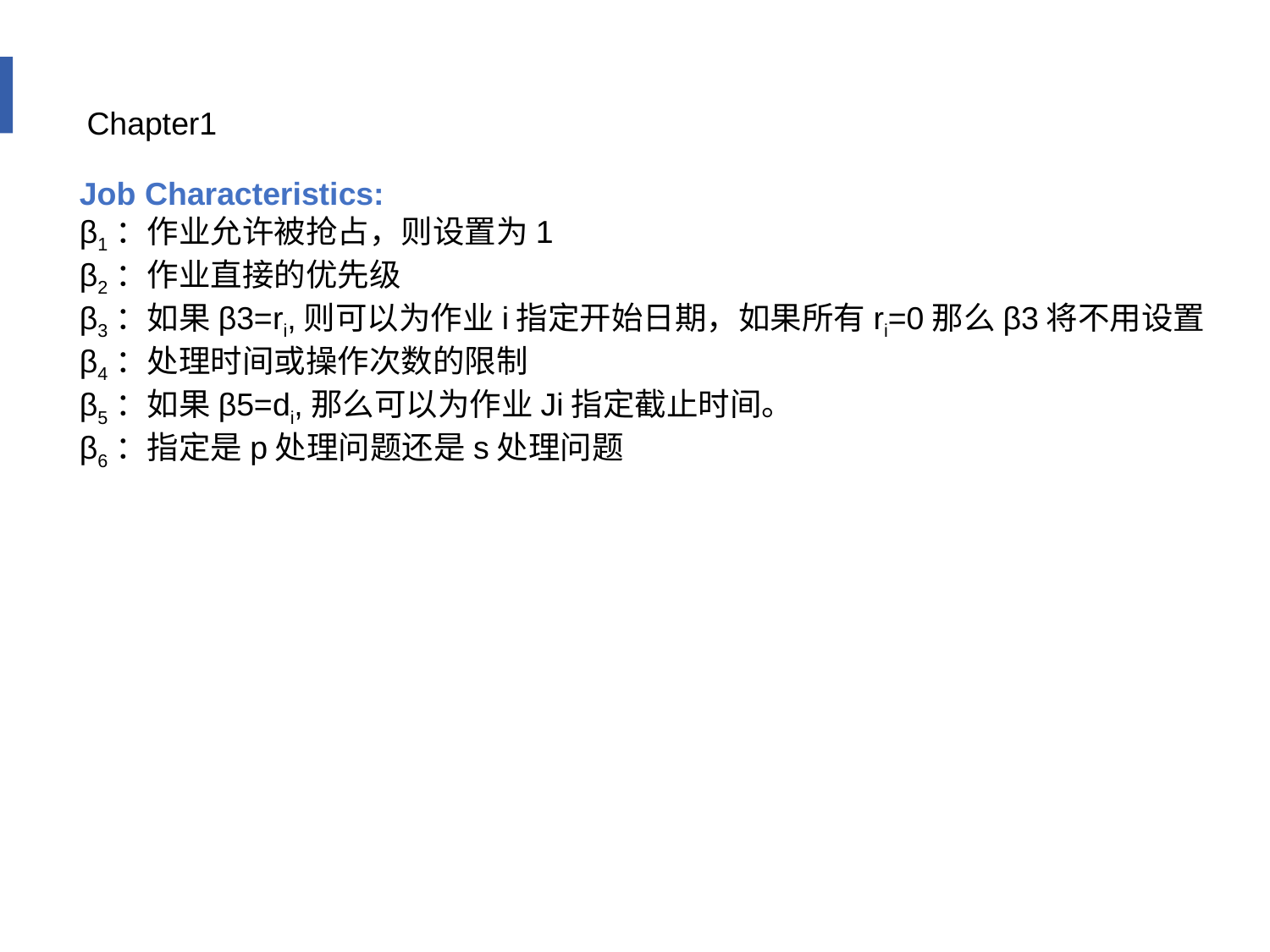

Chapter1
Job Characteristics:
β1：作业允许被抢占，则设置为1
β2：作业直接的优先级
β3：如果β3=ri,则可以为作业i指定开始日期，如果所有ri=0那么β3将不用设置
β4：处理时间或操作次数的限制
β5：如果β5=di,那么可以为作业Ji指定截止时间。
β6：指定是p处理问题还是s处理问题